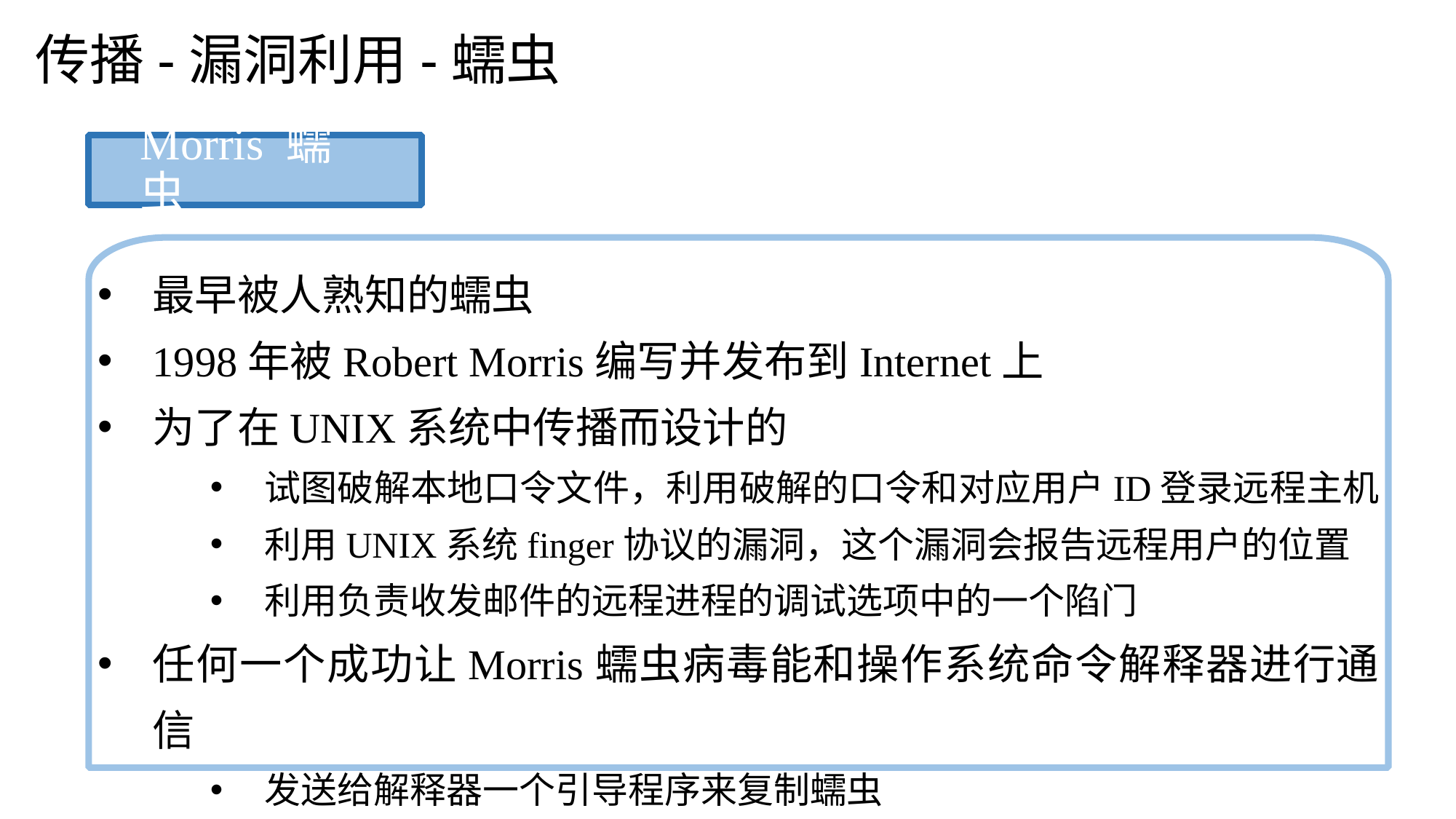

传播-漏洞利用-蠕虫

Morris 蠕虫
最早被人熟知的蠕虫
1998年被Robert Morris编写并发布到Internet上
为了在UNIX系统中传播而设计的
试图破解本地口令文件，利用破解的口令和对应用户ID登录远程主机
利用UNIX系统finger协议的漏洞，这个漏洞会报告远程用户的位置
利用负责收发邮件的远程进程的调试选项中的一个陷门
任何一个成功让Morris蠕虫病毒能和操作系统命令解释器进行通信
发送给解释器一个引导程序来复制蠕虫